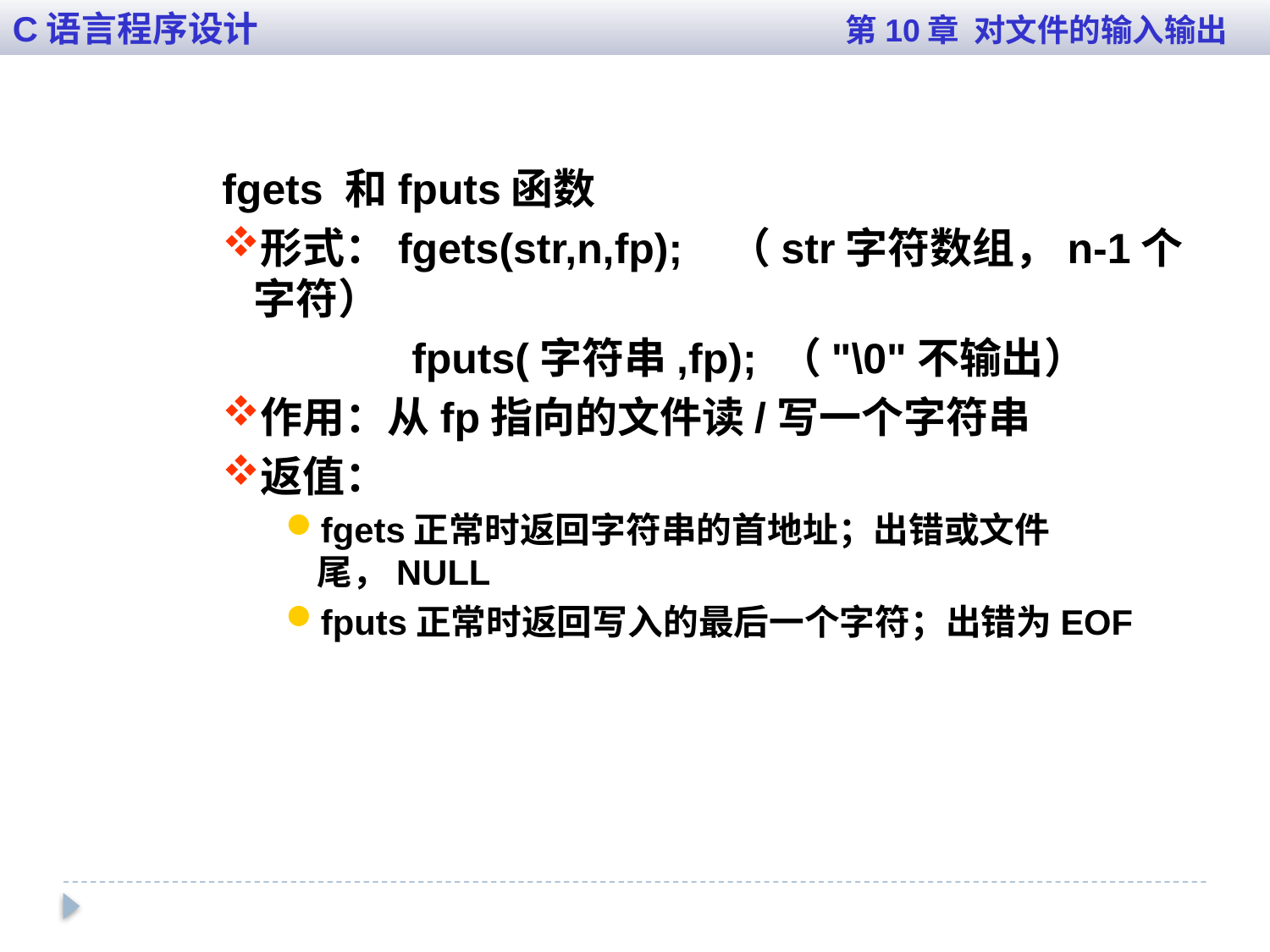

C语言程序设计                                                                         第10章  对文件的输入输出
fgets 和fputs函数
形式：fgets(str,n,fp);   （str字符数组，n-1个字符）
                fputs(字符串,fp); （"\0"不输出）
作用：从fp指向的文件读/写一个字符串
返值：
fgets正常时返回字符串的首地址；出错或文件尾，NULL
fputs正常时返回写入的最后一个字符；出错为EOF